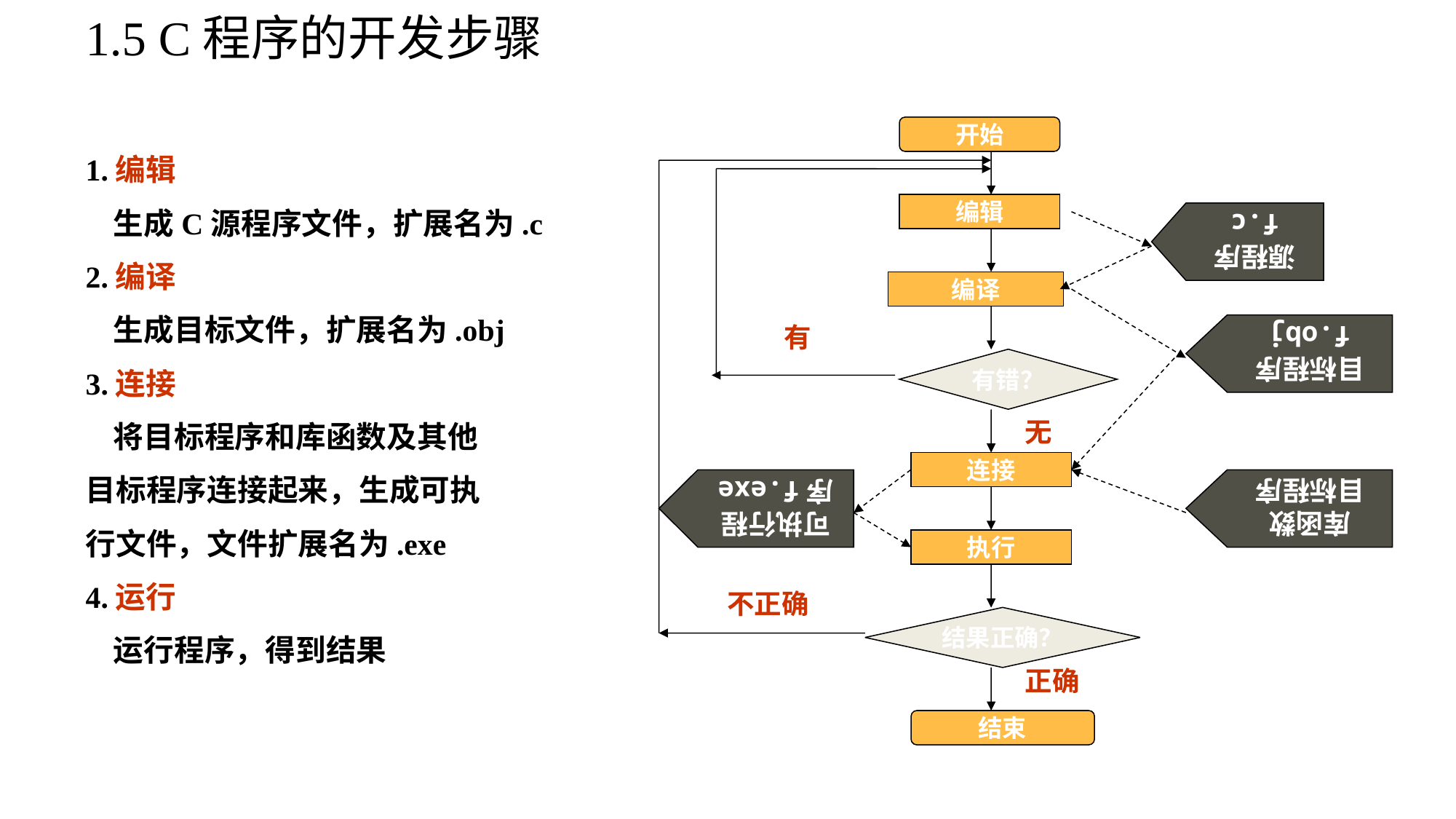

# 1.5 C程序的开发步骤
开始
1.编辑
   生成C源程序文件，扩展名为.c
2.编译
   生成目标文件，扩展名为.obj
3.连接
   将目标程序和库函数及其他
目标程序连接起来，生成可执
行文件，文件扩展名为.exe
4.运行
   运行程序，得到结果

源程序
f.c

编辑

目标程序
f.obj
编译

有
有错？

库函数
目标程序

无
可执行程
序f.exe
连接

执行

不正确
结果正确？

正确

结束